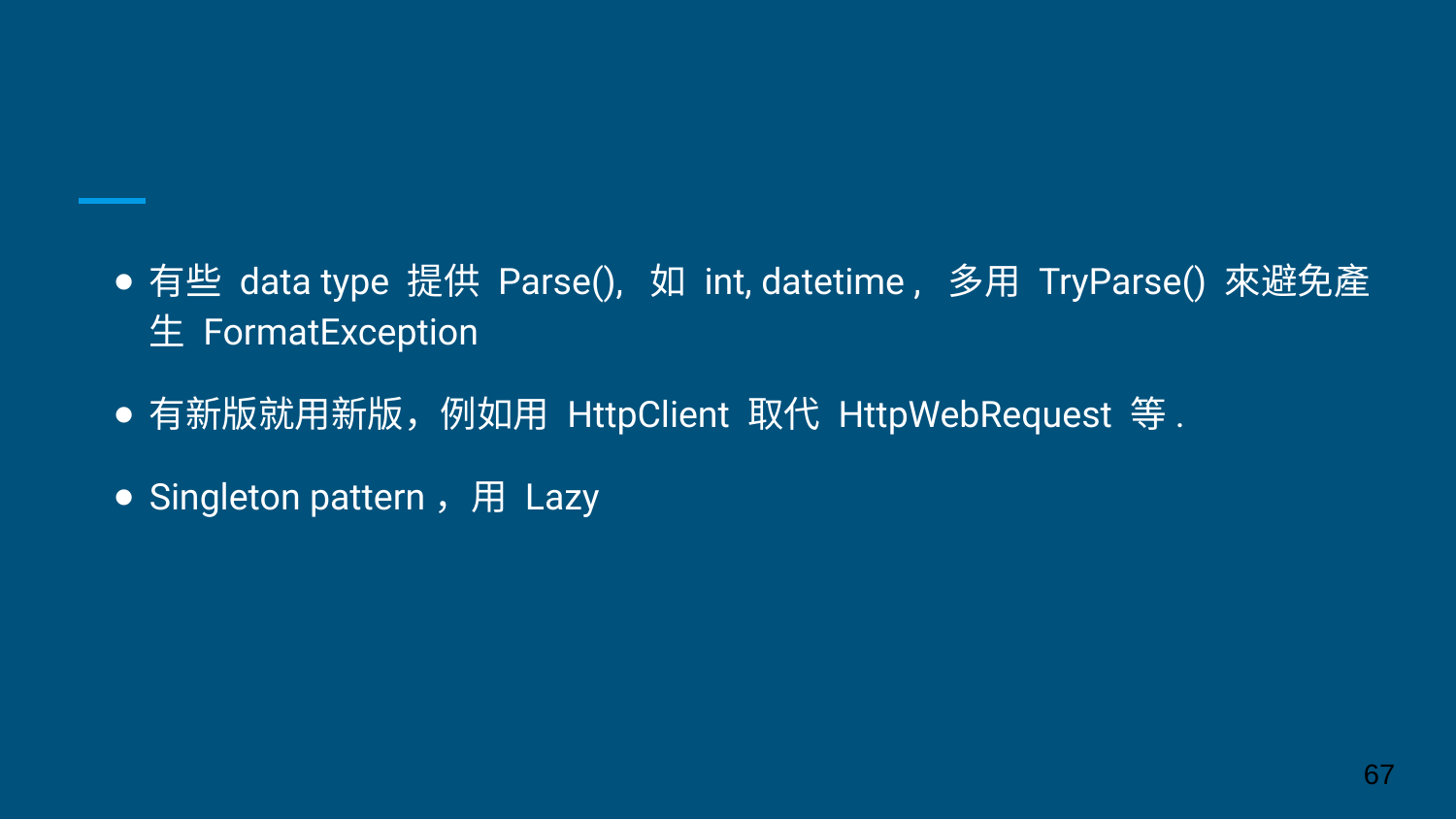

#
有些 data type 提供 Parse(),  如 int, datetime ,  多用 TryParse() 來避免產生 FormatException
有新版就用新版，例如用 HttpClient 取代 HttpWebRequest 等.
Singleton pattern，用 Lazy
67